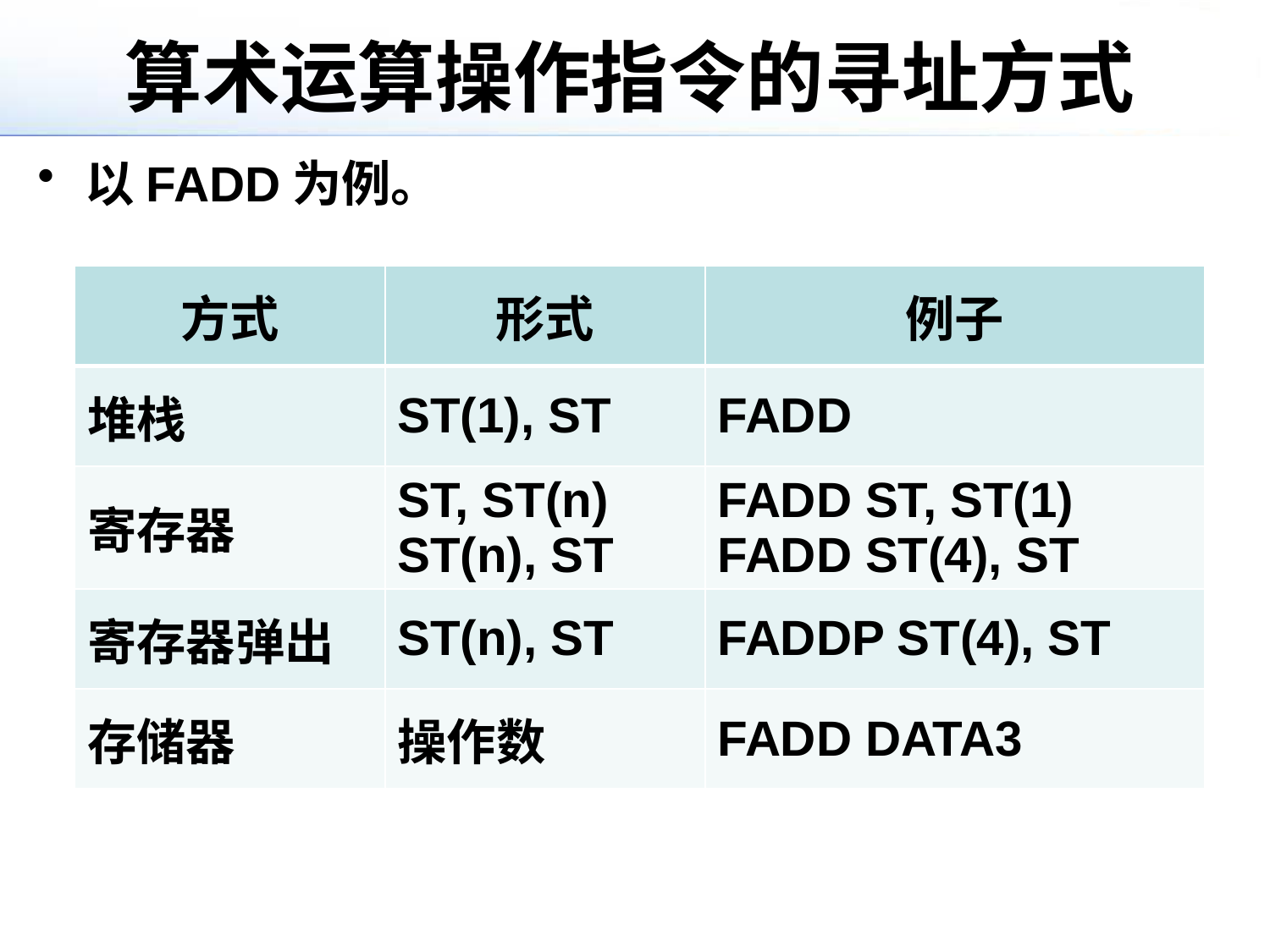

# 算术运算操作指令的寻址方式
以FADD为例。
| 方式 | 形式 | 例子 |
| --- | --- | --- |
| 堆栈 | ST(1), ST | FADD |
| 寄存器 | ST, ST(n) ST(n), ST | FADD ST, ST(1) FADD ST(4), ST |
| 寄存器弹出 | ST(n), ST | FADDP ST(4), ST |
| 存储器 | 操作数 | FADD DATA3 |